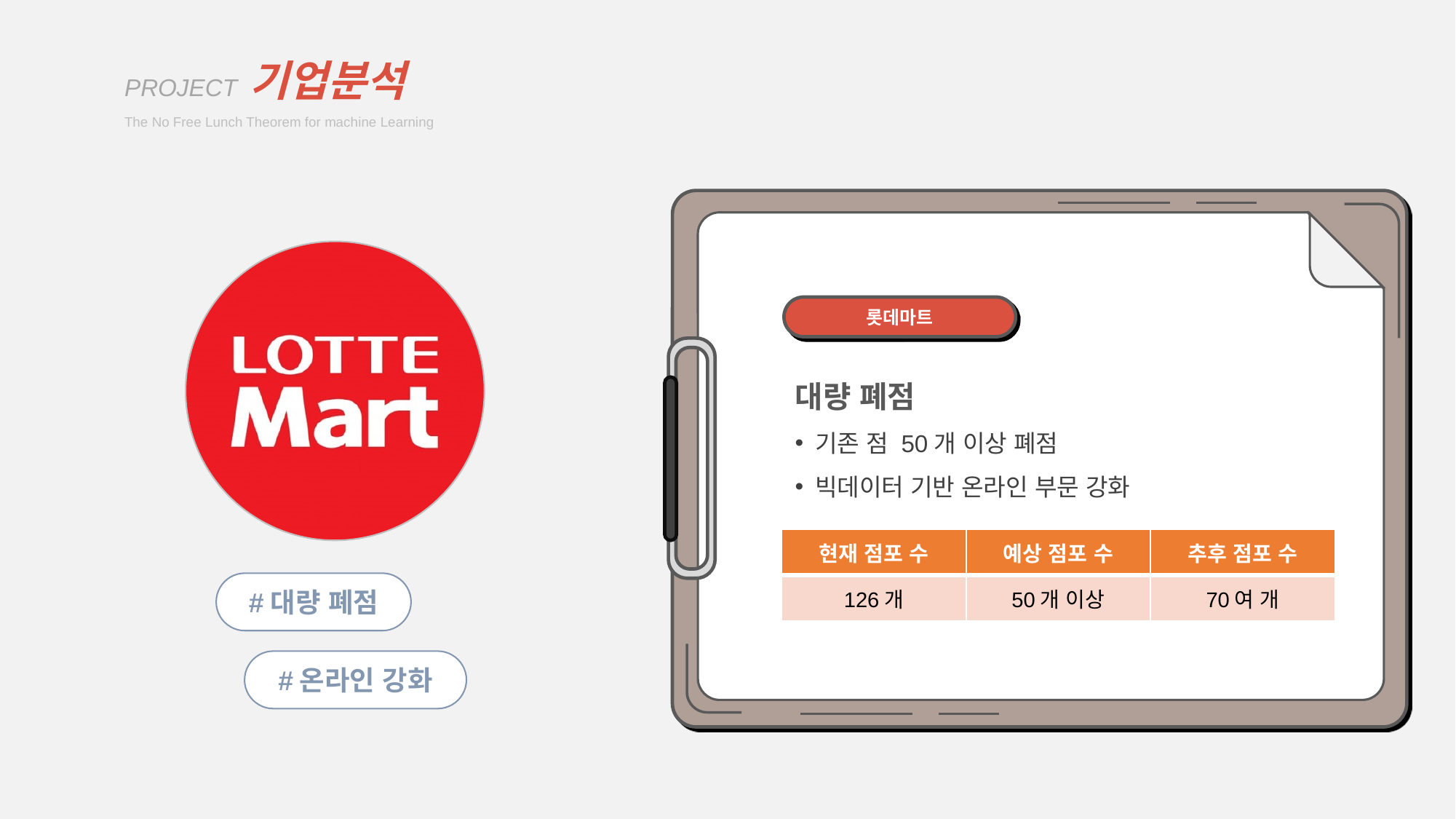

PROJECT 기업분석
The No Free Lunch Theorem for machine Learning

롯데마트
대량 폐점
기존 점 50개 이상 폐점
빅데이터 기반 온라인 부문 강화
| 현재 점포 수 | 예상 점포 수 | 추후 점포 수 |
| --- | --- | --- |
| 126개 | 50개 이상 | 70여 개 |
#대량 폐점
#온라인 강화